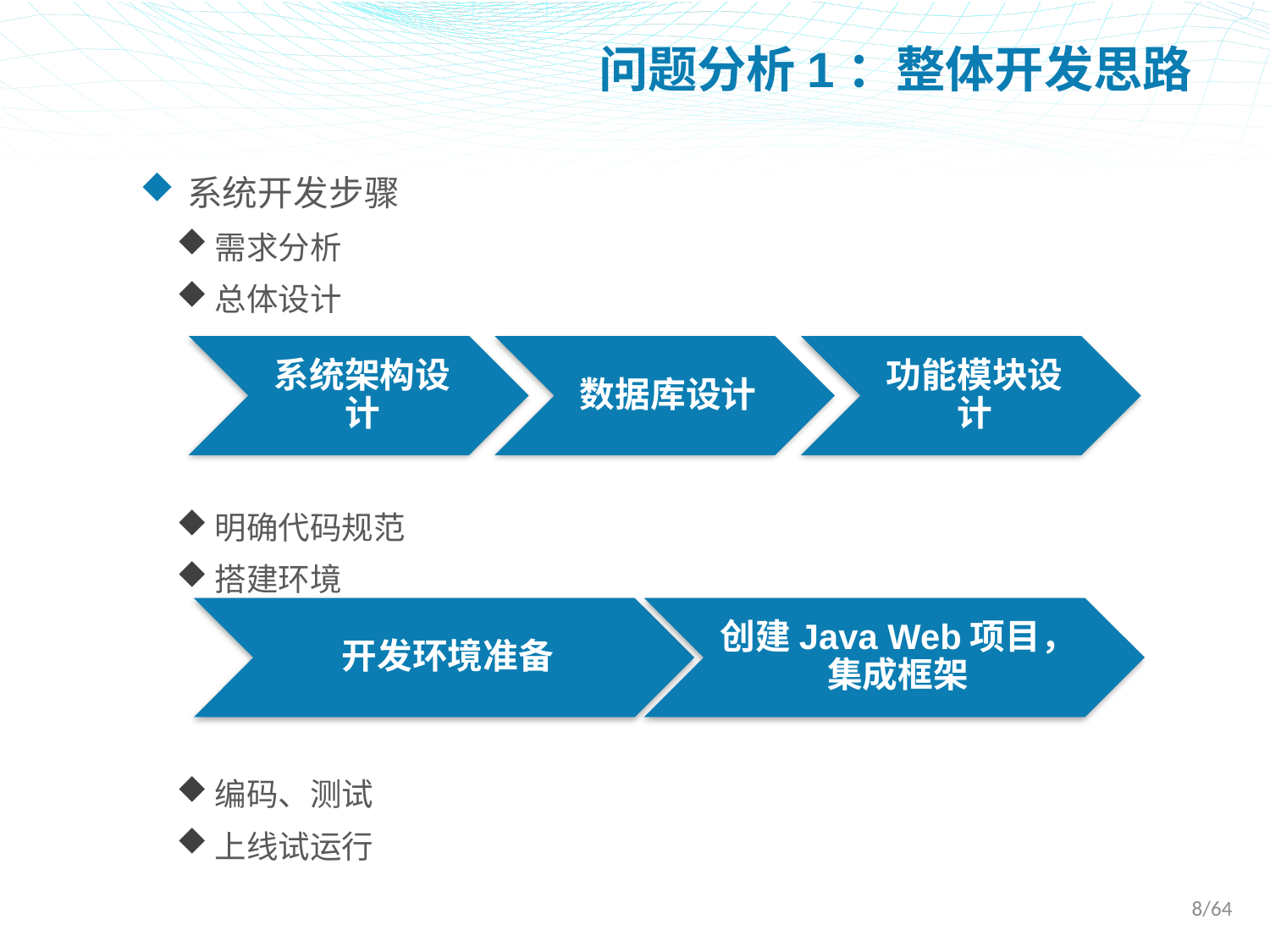

# 问题分析1：整体开发思路
系统开发步骤
需求分析
总体设计

明确代码规范
搭建环境

编码、测试
上线试运行

系统架构设计
数据库设计
功能模块设计
开发环境准备
创建Java Web项目，集成框架
8/64